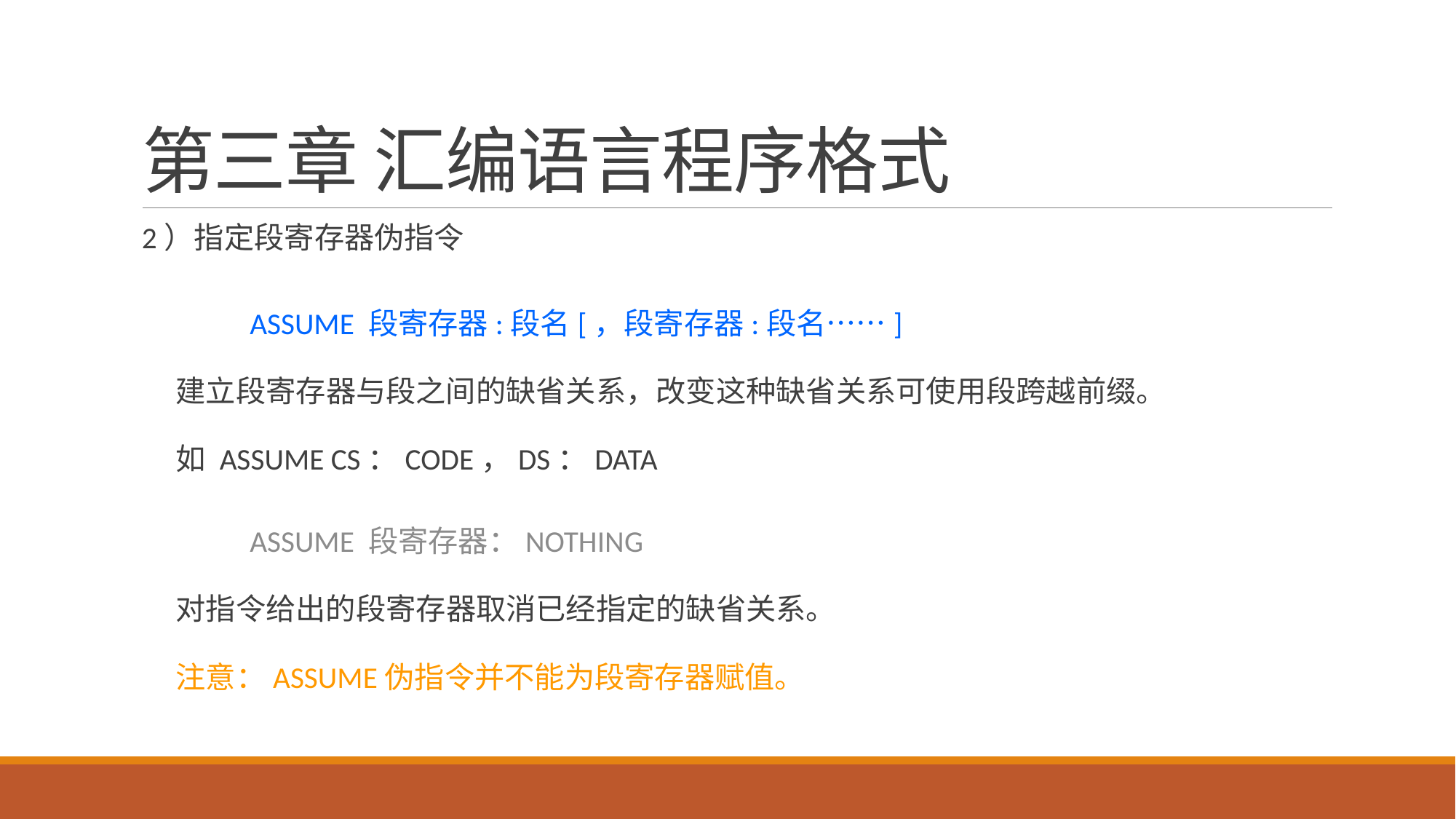

# 第三章 汇编语言程序格式
2）指定段寄存器伪指令
	ASSUME 段寄存器:段名[，段寄存器:段名……]
    建立段寄存器与段之间的缺省关系，改变这种缺省关系可使用段跨越前缀。
    如 ASSUME CS：CODE，DS：DATA
	ASSUME 段寄存器：NOTHING
    对指令给出的段寄存器取消已经指定的缺省关系。
    注意：ASSUME伪指令并不能为段寄存器赋值。